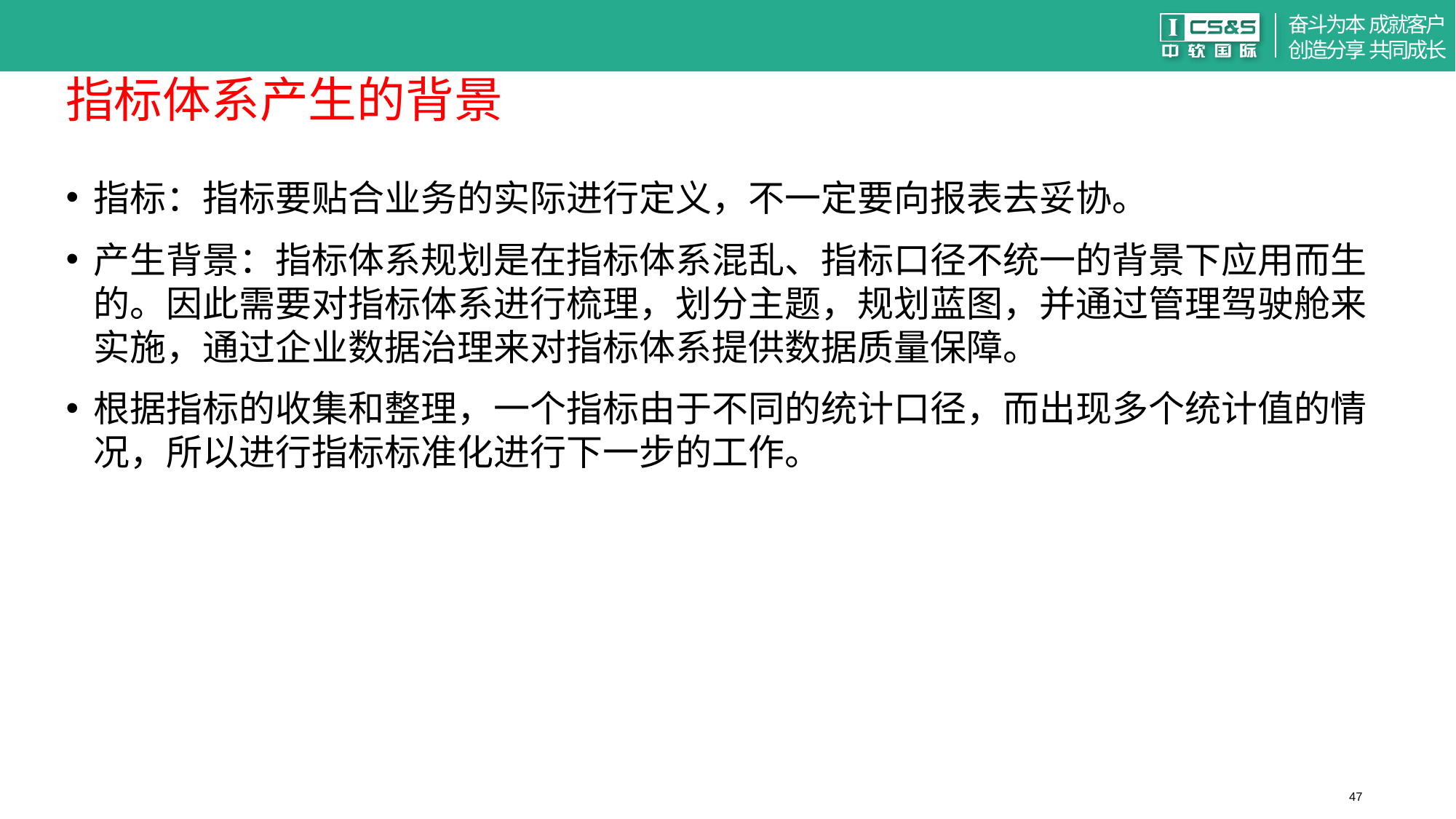

# 指标体系产生的背景
指标：指标要贴合业务的实际进行定义，不一定要向报表去妥协。
产生背景：指标体系规划是在指标体系混乱、指标口径不统一的背景下应用而生的。因此需要对指标体系进行梳理，划分主题，规划蓝图，并通过管理驾驶舱来实施，通过企业数据治理来对指标体系提供数据质量保障。
根据指标的收集和整理，一个指标由于不同的统计口径，而出现多个统计值的情况，所以进行指标标准化进行下一步的工作。